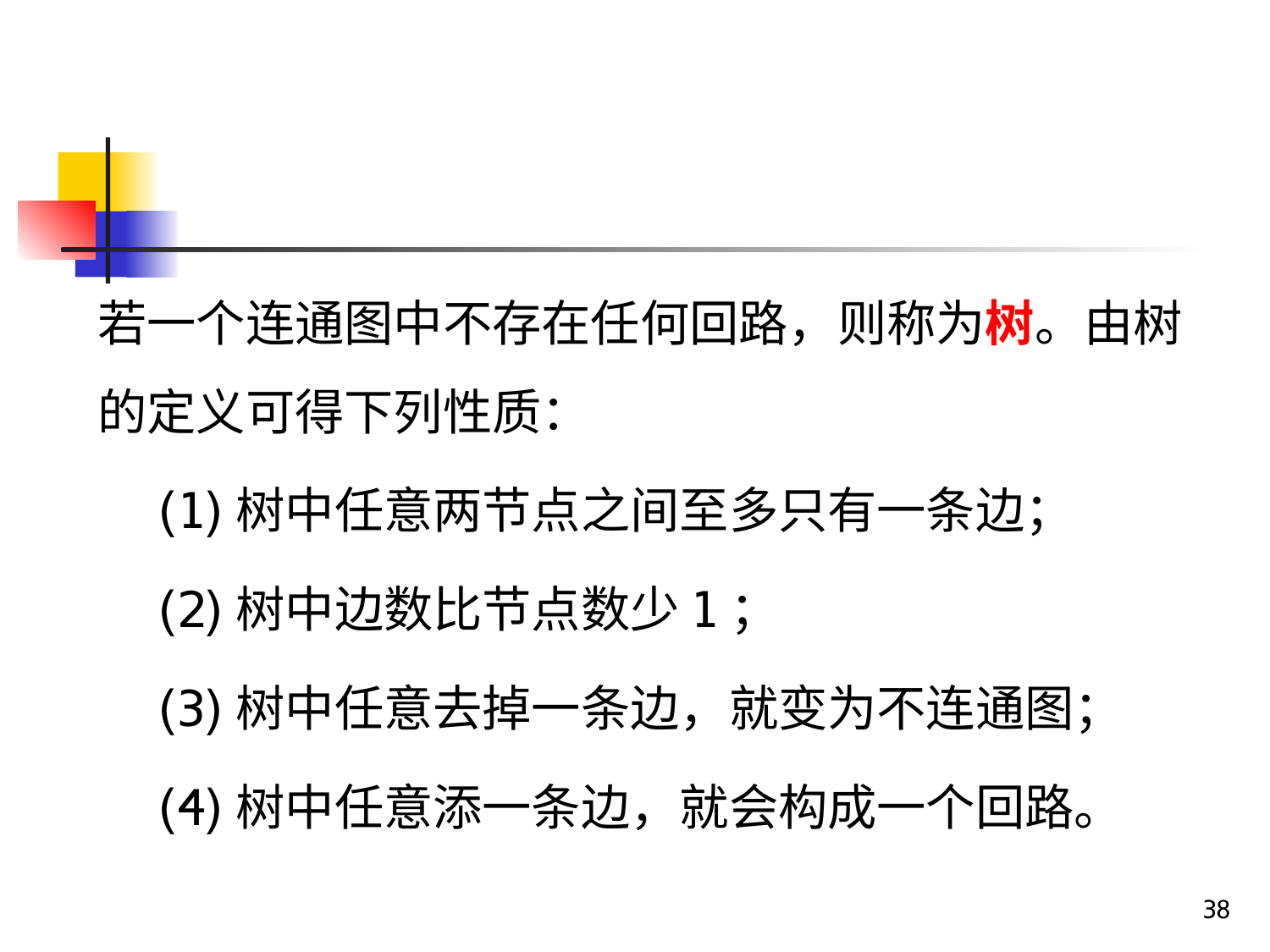

#
若一个连通图中不存在任何回路，则称为树。由树的定义可得下列性质：
    (1)树中任意两节点之间至多只有一条边；
    (2)树中边数比节点数少1；
    (3)树中任意去掉一条边，就变为不连通图；
    (4)树中任意添一条边，就会构成一个回路。
38